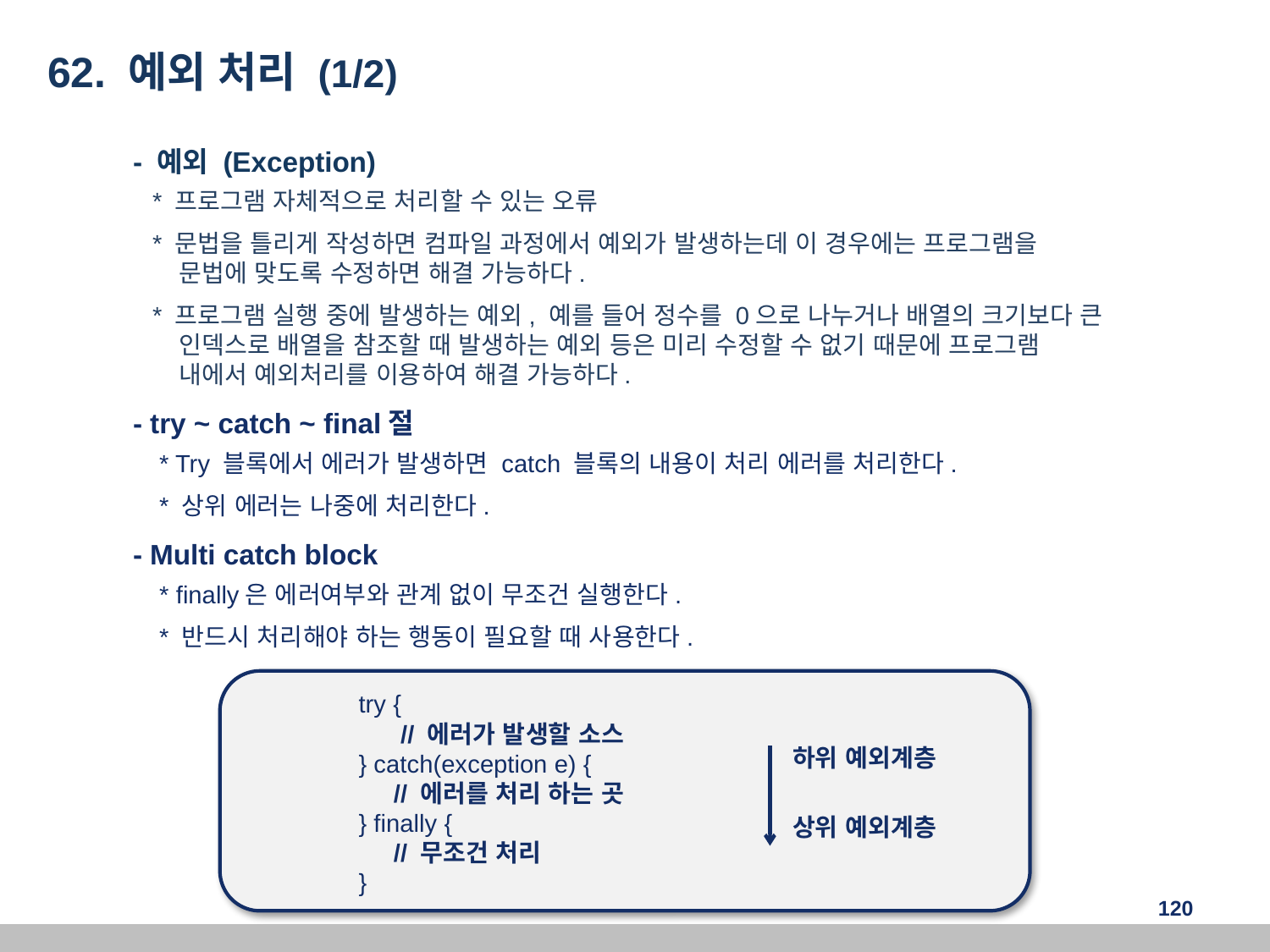

62. 예외 처리 (1/2)
  - 예외 (Exception)

     * 프로그램 자체적으로 처리할 수 있는 오류

     * 문법을 틀리게 작성하면 컴파일 과정에서 예외가 발생하는데 이 경우에는 프로그램을
        문법에 맞도록 수정하면 해결 가능하다.

     * 프로그램 실행 중에 발생하는 예외, 예를 들어 정수를 0으로 나누거나 배열의 크기보다 큰
        인덱스로 배열을 참조할 때 발생하는 예외 등은 미리 수정할 수 없기 때문에 프로그램
        내에서 예외처리를 이용하여 해결 가능하다.

  - try ~ catch ~ final절

      * Try 블록에서 에러가 발생하면 catch 블록의 내용이 처리 에러를 처리한다.

      * 상위 에러는 나중에 처리한다.

  - Multi catch block

      * finally은 에러여부와 관계 없이 무조건 실행한다.

      * 반드시 처리해야 하는 행동이 필요할 때 사용한다.
	try {
	      // 에러가 발생할 소스
	} catch(exception e) {
	     // 에러를 처리 하는 곳
	} finally {
	     // 무조건 처리
	}
하위 예외계층
상위 예외계층
120